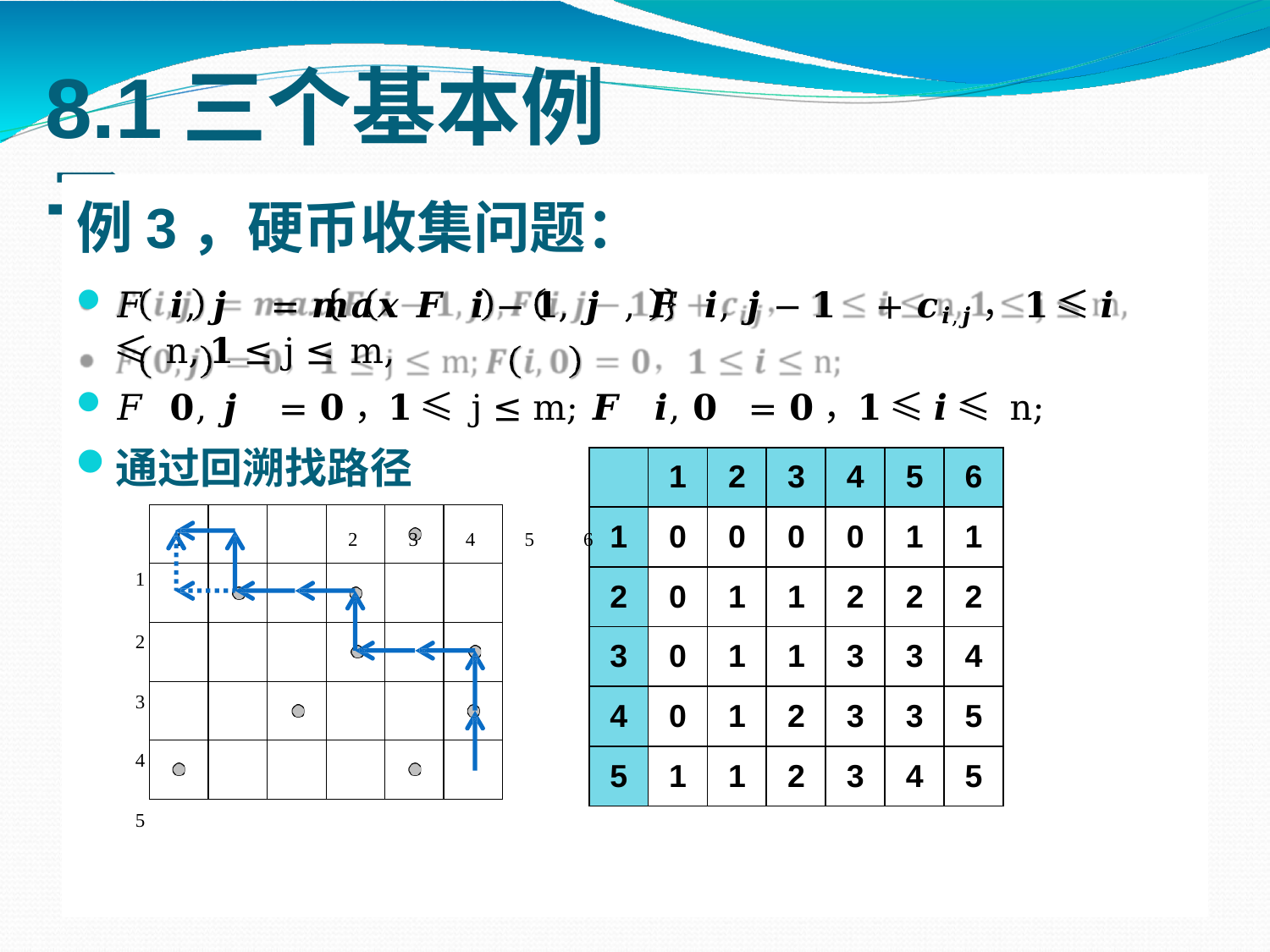

# 8.1三个基本例子
例3，硬币收集问题：
𝐹  𝒊, 𝒋	= 𝒎𝒂𝒙 𝑭  𝒊 − 𝟏, 𝒋  , 𝑭  𝒊, 𝒋 − 𝟏	+ 𝒄𝒊,𝒋， 𝟏 ≤ 𝒊 ≤ n, 𝟏 ≤ j ≤ m,
𝐹  𝟎, 𝒋	= 𝟎，𝟏 ≤ j ≤ m; 𝑭  𝒊, 𝟎	= 𝟎，𝟏 ≤ 𝒊 ≤ n;
通过回溯找路径
1	2	3	4	5	6
1

2

3

4

5

|  | 1 | 2 | 3 | 4 | 5 | 6 |
| --- | --- | --- | --- | --- | --- | --- |
| 1 | 0 | 0 | 0 | 0 | 1 | 1 |
| 2 | 0 | 1 | 1 | 2 | 2 | 2 |
| 3 | 0 | 1 | 1 | 3 | 3 | 4 |
| 4 | 0 | 1 | 2 | 3 | 3 | 5 |
| 5 | 1 | 1 | 2 | 3 | 4 | 5 |